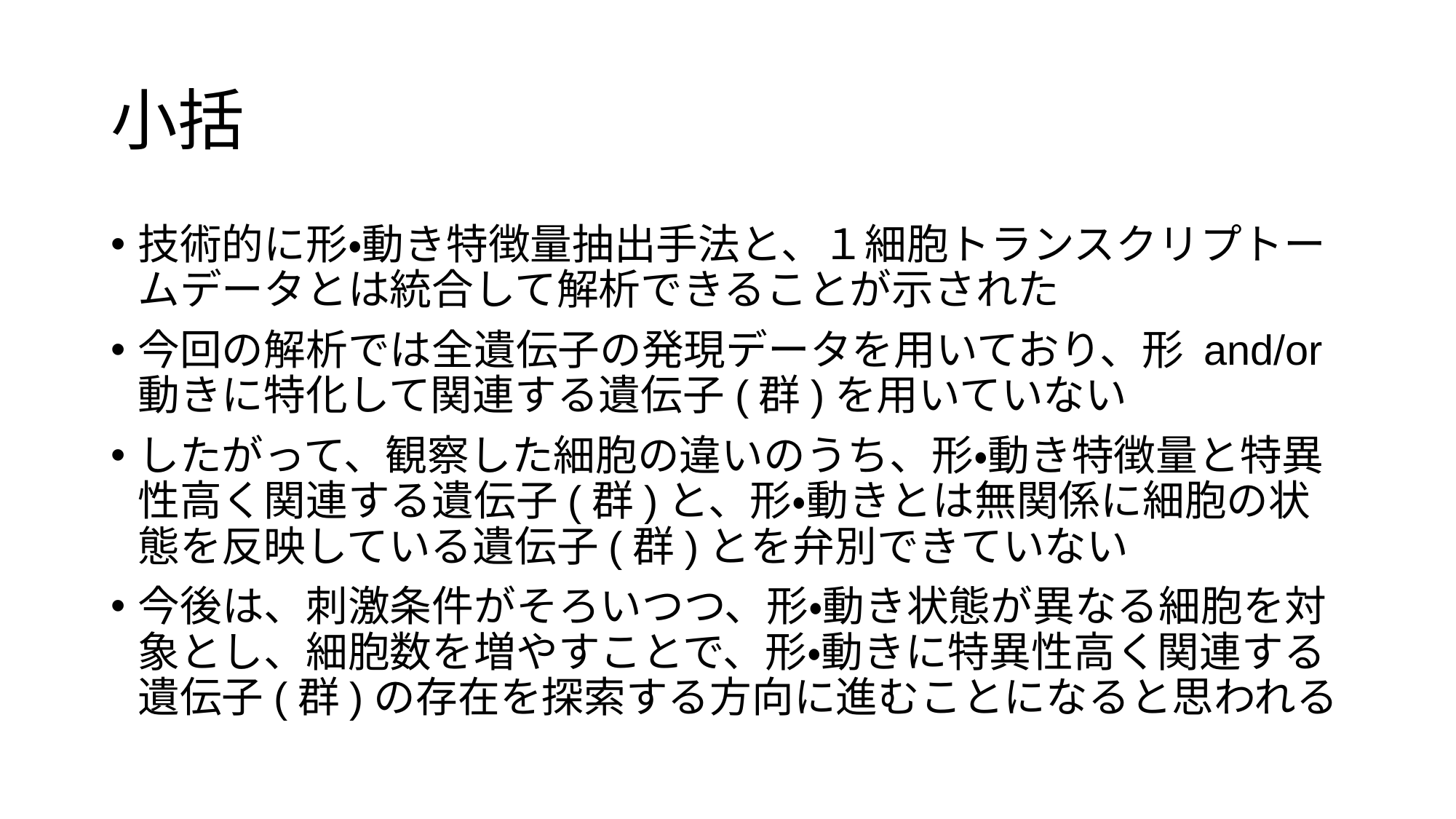

# 小括
技術的に形・動き特徴量抽出手法と、１細胞トランスクリプトームデータとは統合して解析できることが示された
今回の解析では全遺伝子の発現データを用いており、形 and/or 動きに特化して関連する遺伝子(群)を用いていない
したがって、観察した細胞の違いのうち、形・動き特徴量と特異性高く関連する遺伝子(群)と、形・動きとは無関係に細胞の状態を反映している遺伝子(群)とを弁別できていない
今後は、刺激条件がそろいつつ、形・動き状態が異なる細胞を対象とし、細胞数を増やすことで、形・動きに特異性高く関連する遺伝子(群)の存在を探索する方向に進むことになると思われる